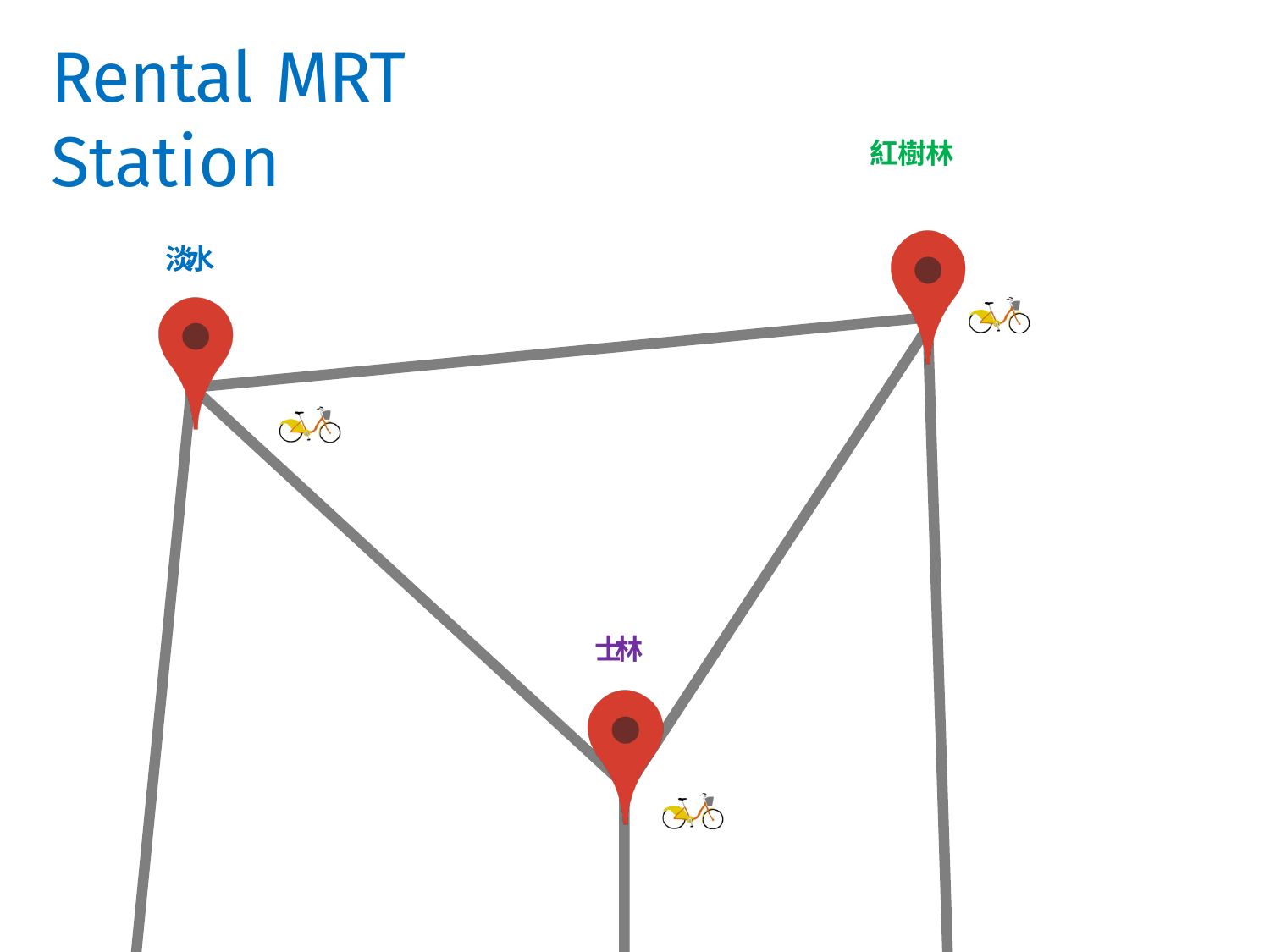

# Rental	MRT Station
紅樹林

淡⽔

⼠林